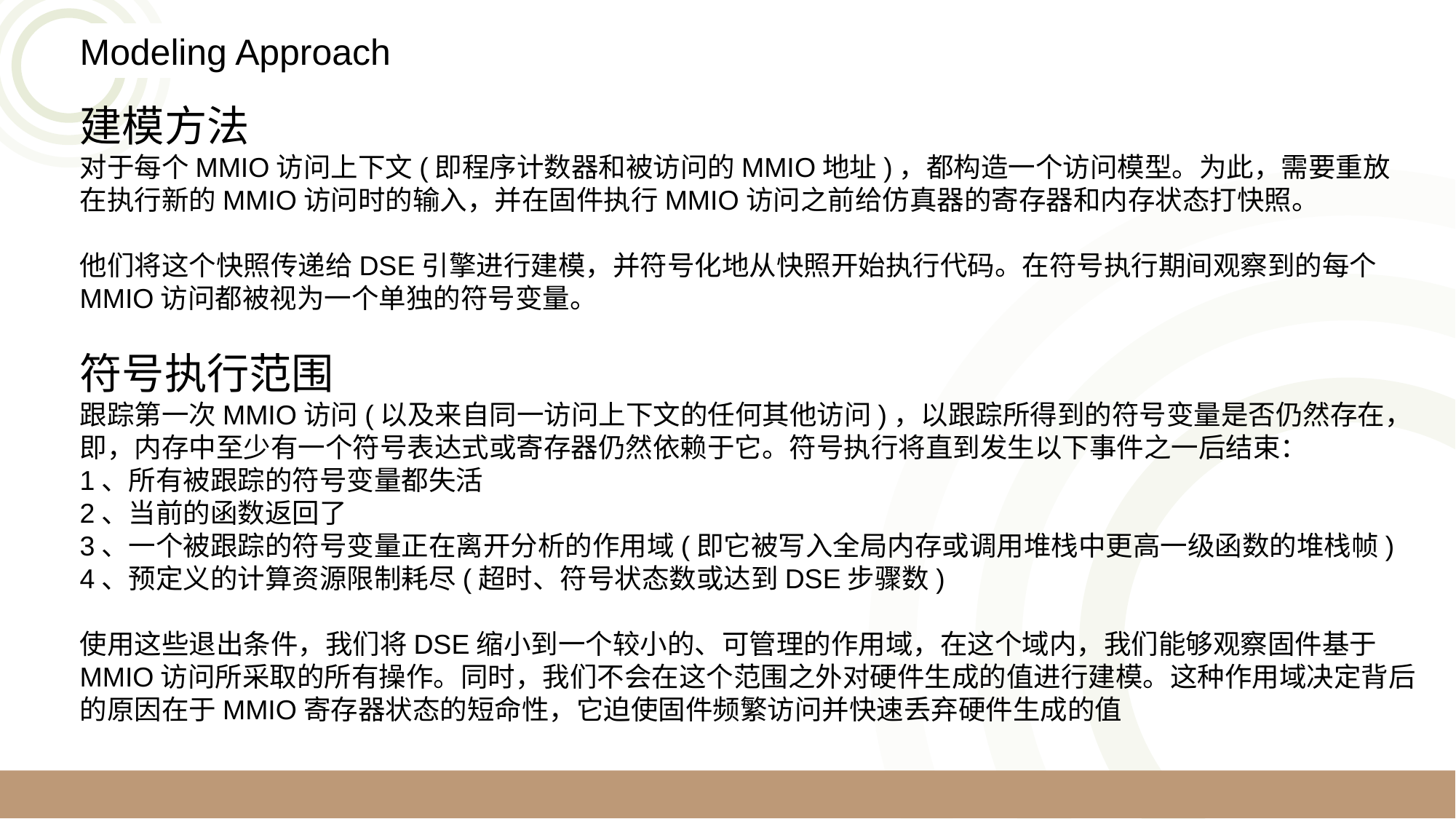

Modeling Approach

建模方法
对于每个MMIO访问上下文(即程序计数器和被访问的MMIO地址)，都构造一个访问模型。为此，需要重放在执行新的MMIO访问时的输入，并在固件执行MMIO访问之前给仿真器的寄存器和内存状态打快照。

他们将这个快照传递给DSE引擎进行建模，并符号化地从快照开始执行代码。在符号执行期间观察到的每个MMIO访问都被视为一个单独的符号变量。

符号执行范围
跟踪第一次MMIO访问(以及来自同一访问上下文的任何其他访问)，以跟踪所得到的符号变量是否仍然存在，即，内存中至少有一个符号表达式或寄存器仍然依赖于它。符号执行将直到发生以下事件之一后结束：
1、所有被跟踪的符号变量都失活
2、当前的函数返回了
3、一个被跟踪的符号变量正在离开分析的作用域(即它被写入全局内存或调用堆栈中更高一级函数的堆栈帧)
4、预定义的计算资源限制耗尽(超时、符号状态数或达到DSE步骤数)

使用这些退出条件，我们将DSE缩小到一个较小的、可管理的作用域，在这个域内，我们能够观察固件基于MMIO访问所采取的所有操作。同时，我们不会在这个范围之外对硬件生成的值进行建模。这种作用域决定背后的原因在于MMIO寄存器状态的短命性，它迫使固件频繁访问并快速丢弃硬件生成的值